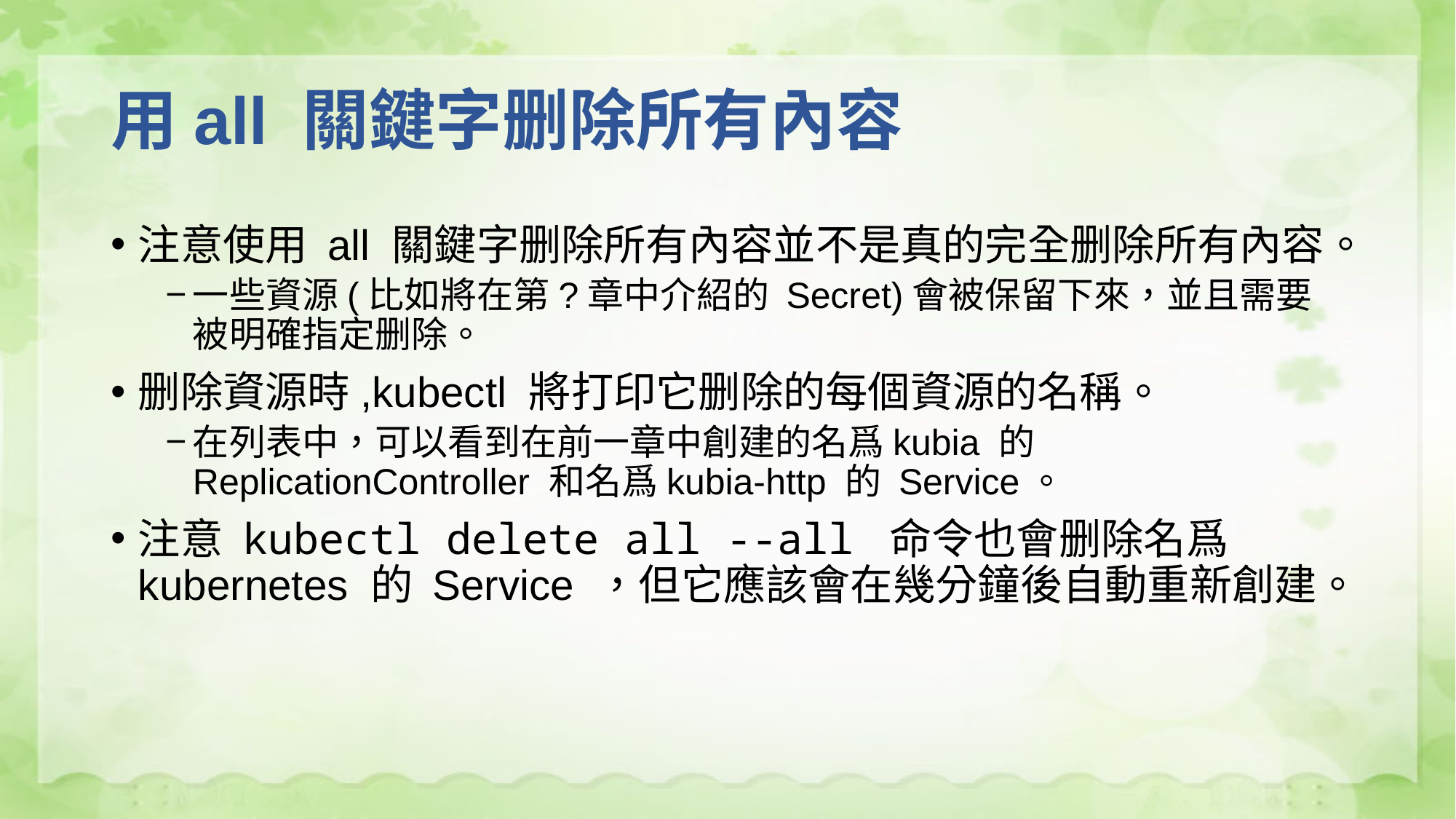

# 用all 關鍵字删除所有內容
注意使用 all 關鍵字删除所有內容並不是真的完全删除所有內容。
一些資源(比如將在第?章中介紹的 Secret)會被保留下來，並且需要被明確指定删除。
删除資源時,kubectl 將打印它删除的每個資源的名稱。
在列表中，可以看到在前一章中創建的名爲kubia 的ReplicationController 和名爲kubia-http 的 Service。
注意 kubectl delete all --all 命令也會删除名爲kubernetes 的 Service ，但它應該會在幾分鐘後自動重新創建。